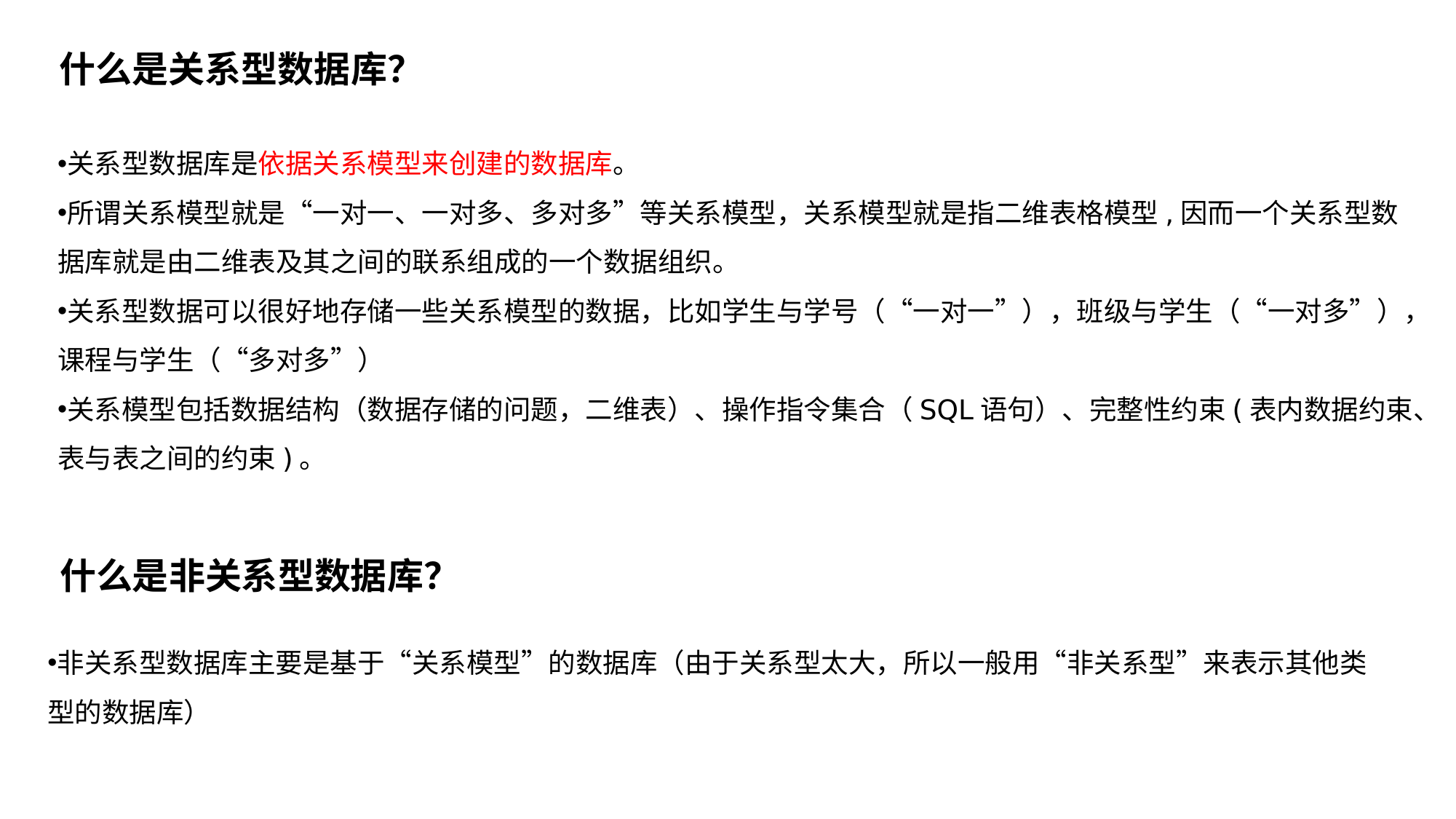

什么是关系型数据库？
关系型数据库是依据关系模型来创建的数据库。
所谓关系模型就是“一对一、一对多、多对多”等关系模型，关系模型就是指二维表格模型,因而一个关系型数据库就是由二维表及其之间的联系组成的一个数据组织。
关系型数据可以很好地存储一些关系模型的数据，比如学生与学号（“一对一”），班级与学生（“一对多”），课程与学生（“多对多”）
关系模型包括数据结构（数据存储的问题，二维表）、操作指令集合（SQL语句）、完整性约束(表内数据约束、表与表之间的约束)。
什么是非关系型数据库？

非关系型数据库主要是基于“关系模型”的数据库（由于关系型太大，所以一般用“非关系型”来表示其他类型的数据库）